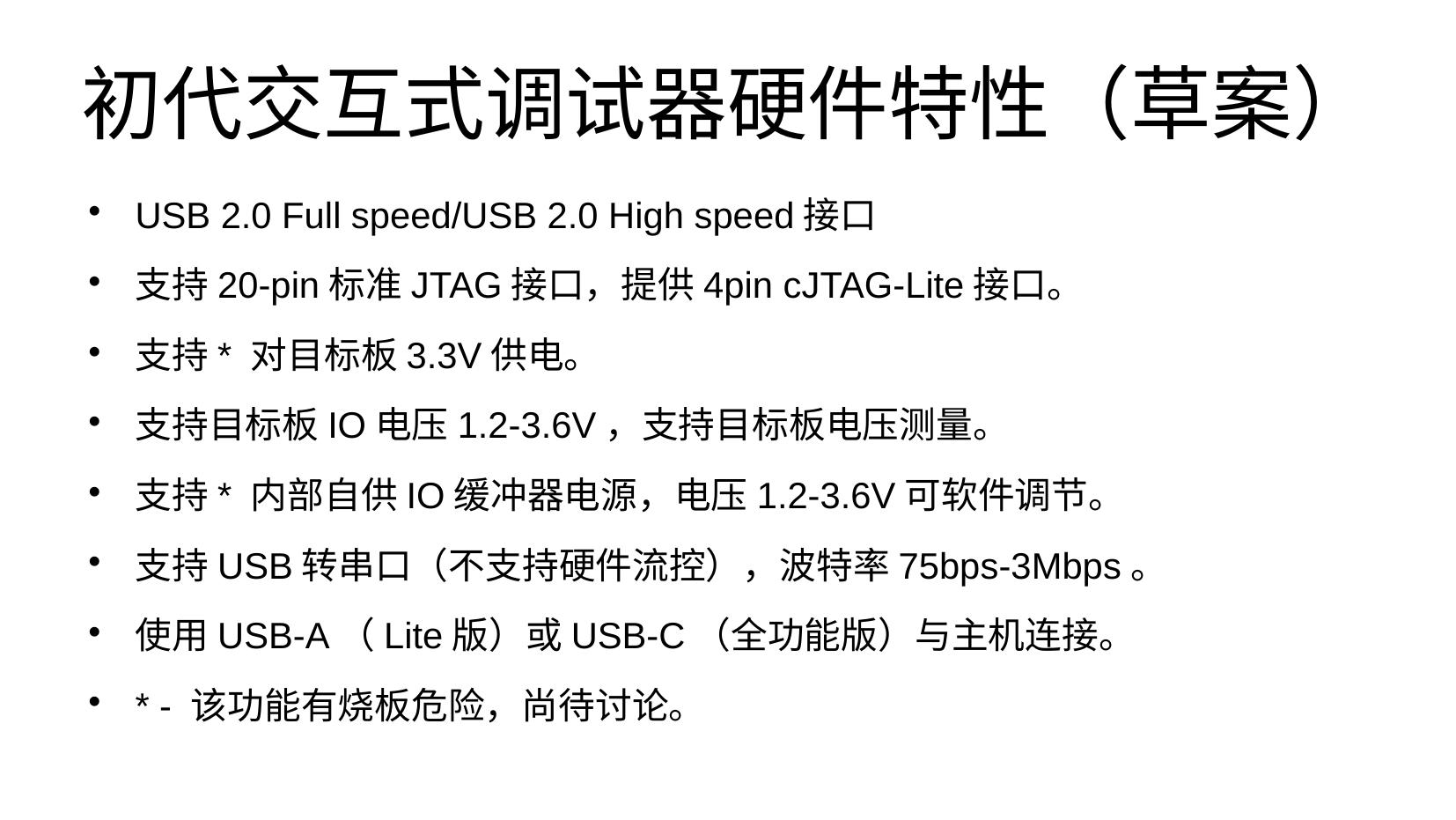

初代交互式调试器硬件特性（草案）
USB 2.0 Full speed/USB 2.0 High speed接口
支持20-pin标准JTAG接口，提供4pin cJTAG-Lite接口。
支持* 对目标板3.3V供电。
支持目标板IO电压1.2-3.6V，支持目标板电压测量。
支持* 内部自供IO缓冲器电源，电压1.2-3.6V可软件调节。
支持USB转串口（不支持硬件流控），波特率75bps-3Mbps。
使用USB-A（Lite版）或USB-C（全功能版）与主机连接。
* - 该功能有烧板危险，尚待讨论。